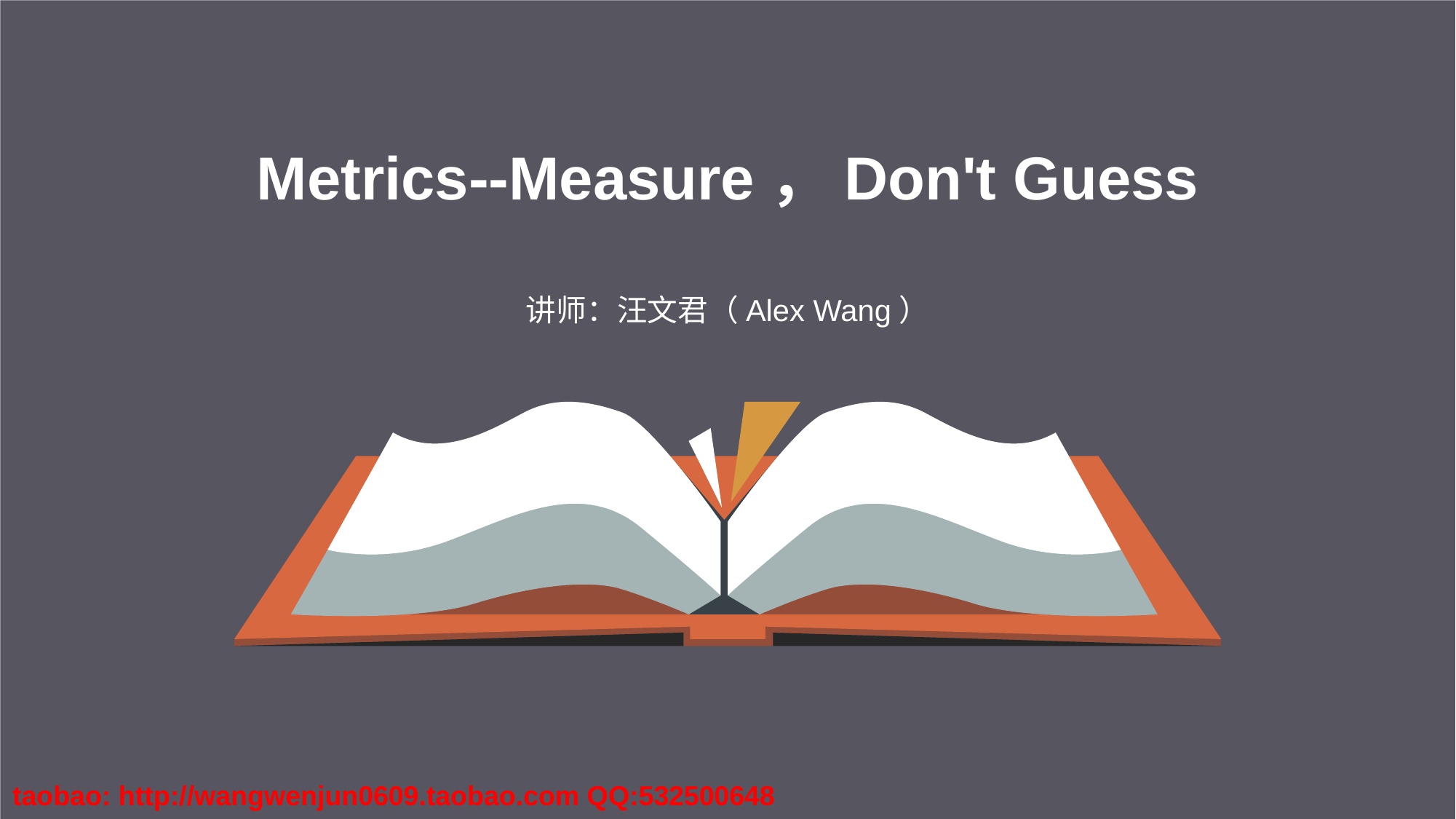

# Metrics--Measure，Don't Guess
讲师：汪文君（Alex Wang）
taobao: http://wangwenjun0609.taobao.com QQ:532500648